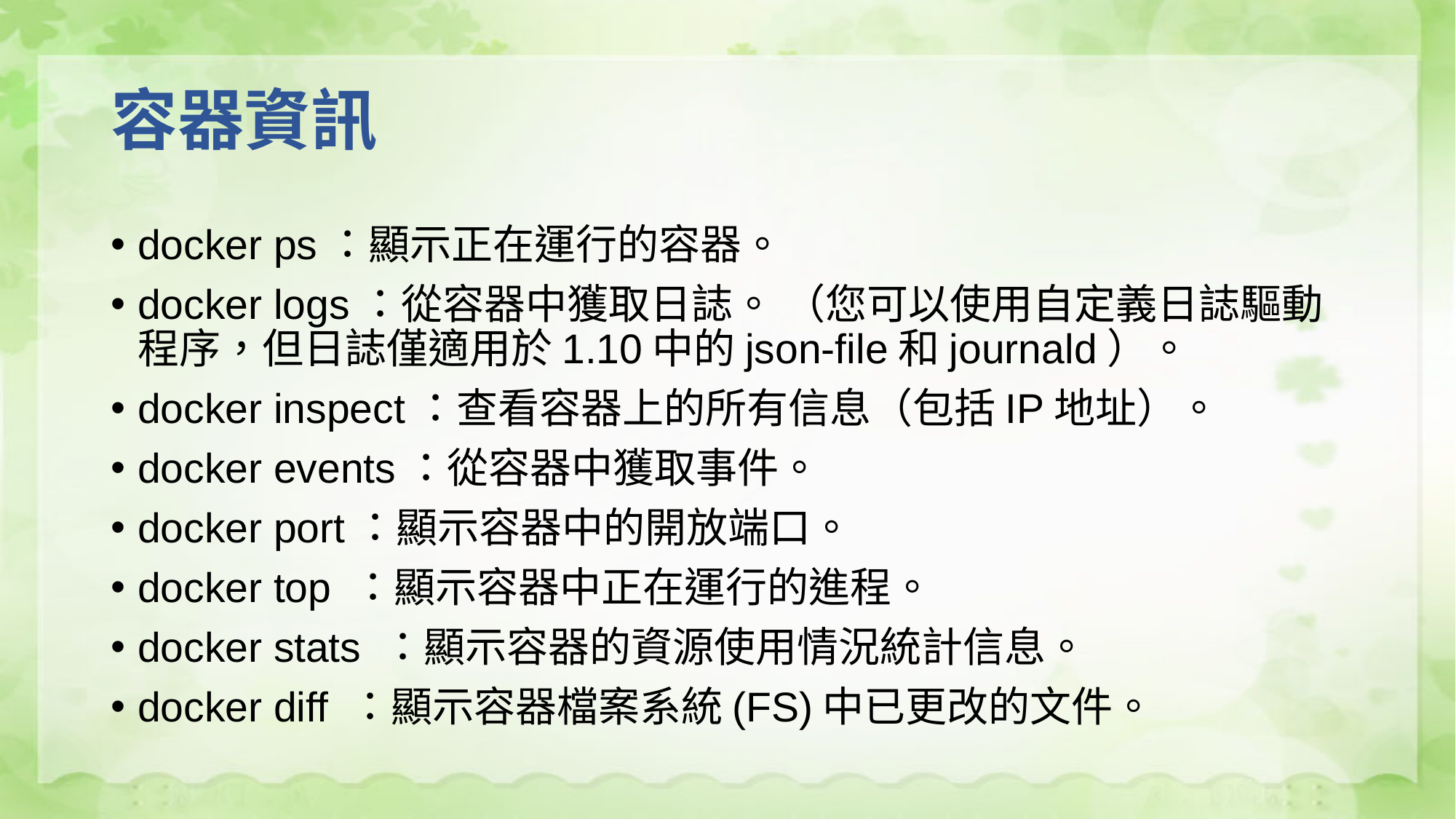

# 容器資訊
docker ps：顯示正在運行的容器。
docker logs：從容器中獲取日誌。 （您可以使用自定義日誌驅動程序，但日誌僅適用於1.10中的json-file和journald）。
docker inspect：查看容器上的所有信息（包括IP地址）。
docker events：從容器中獲取事件。
docker port：顯示容器中的開放端口。
docker top ：顯示容器中正在運行的進程。
docker stats ：顯示容器的資源使用情況統計信息。
docker diff ：顯示容器檔案系統(FS)中已更改的文件。